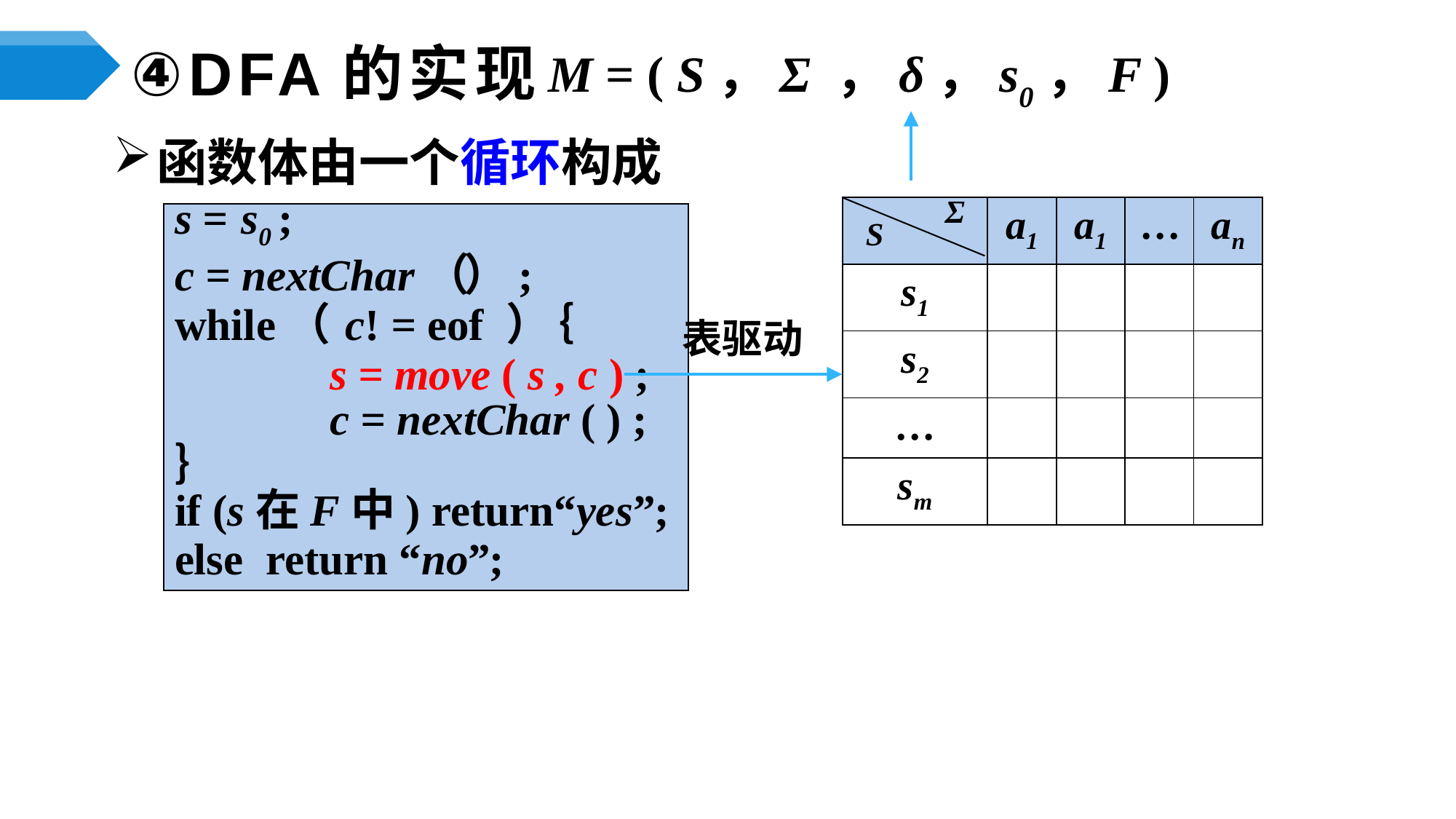

M = ( S，Σ ，δ，s0，F )
# ④DFA的实现
函数体由一个循环构成

Σ
S
|  | a1 | a1 | … | an |
| --- | --- | --- | --- | --- |
| s1 |  |  |  |  |
| s2 |  |  |  |  |
| … |  |  |  |  |
| sm |  |  |  |  |
s = s0 ;
c = nextChar（）;
while（ c! = eof ）｛
              s = move ( s , c ) ;
              c = nextChar ( ) ;
｝
if (s在F中) return“yes” ;
else  return “no” ;
表驱动